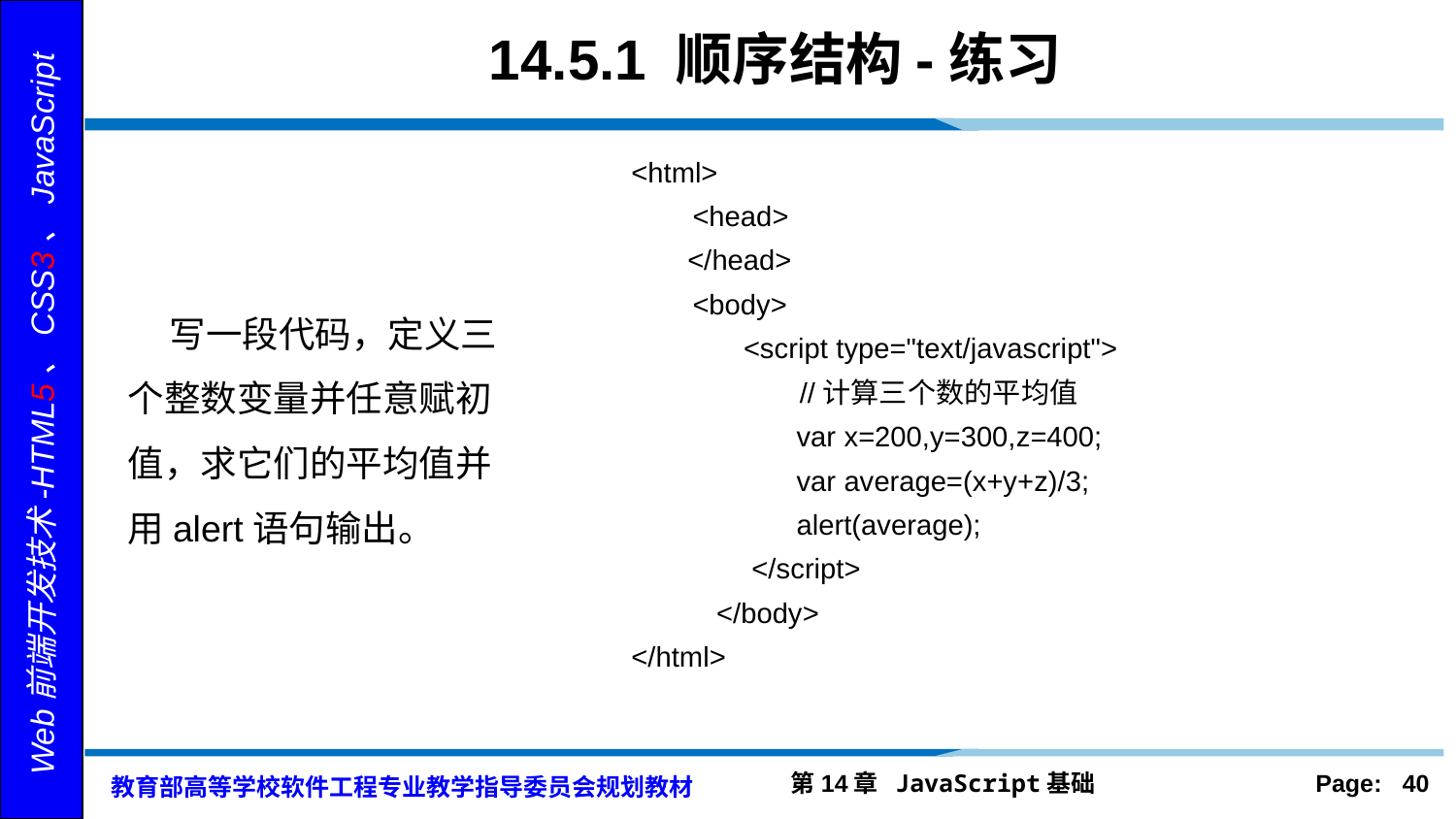

# 14.5.1 顺序结构-练习
<html>
	    <head>
       </head>
	    <body>
              <script type="text/javascript">
                     //计算三个数的平均值
	                 var x=200,y=300,z=400;
	                 var average=(x+y+z)/3;
	                 alert(average);
               </script>
	       </body>
</html>
    写一段代码，定义三个整数变量并任意赋初值，求它们的平均值并用alert语句输出。